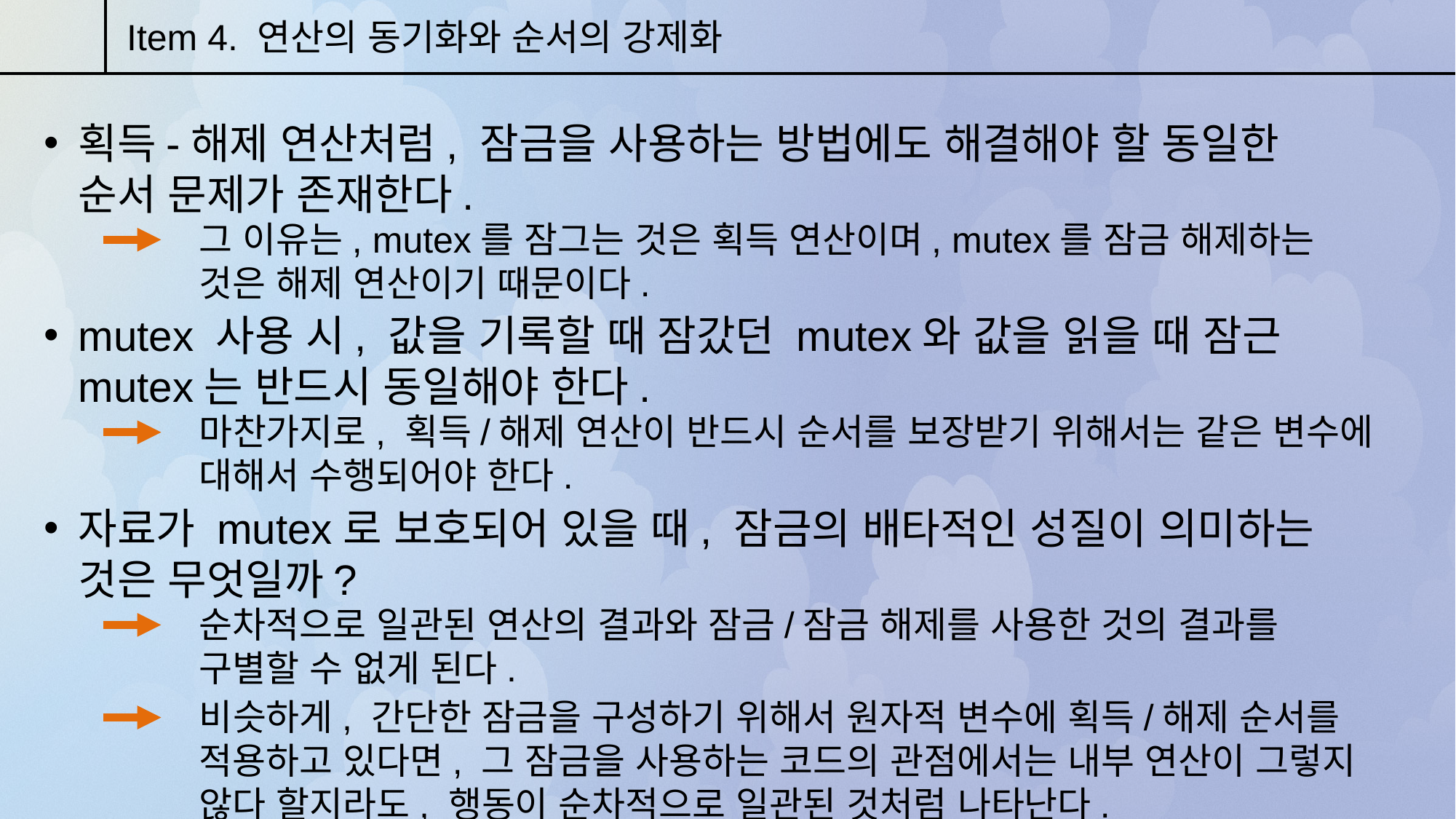

Item 4. 연산의 동기화와 순서의 강제화
획득-해제 연산처럼, 잠금을 사용하는 방법에도 해결해야 할 동일한 순서 문제가 존재한다.
그 이유는, mutex를 잠그는 것은 획득 연산이며, mutex를 잠금 해제하는 것은 해제 연산이기 때문이다.
mutex 사용 시, 값을 기록할 때 잠갔던 mutex와 값을 읽을 때 잠근 mutex는 반드시 동일해야 한다.
마찬가지로, 획득/해제 연산이 반드시 순서를 보장받기 위해서는 같은 변수에 대해서 수행되어야 한다.
자료가 mutex로 보호되어 있을 때, 잠금의 배타적인 성질이 의미하는 것은 무엇일까?
순차적으로 일관된 연산의 결과와 잠금/잠금 해제를 사용한 것의 결과를 구별할 수 없게 된다.
비슷하게, 간단한 잠금을 구성하기 위해서 원자적 변수에 획득/해제 순서를 적용하고 있다면, 그 잠금을 사용하는 코드의 관점에서는 내부 연산이 그렇지 않다 할지라도, 행동이 순차적으로 일관된 것처럼 나타난다.